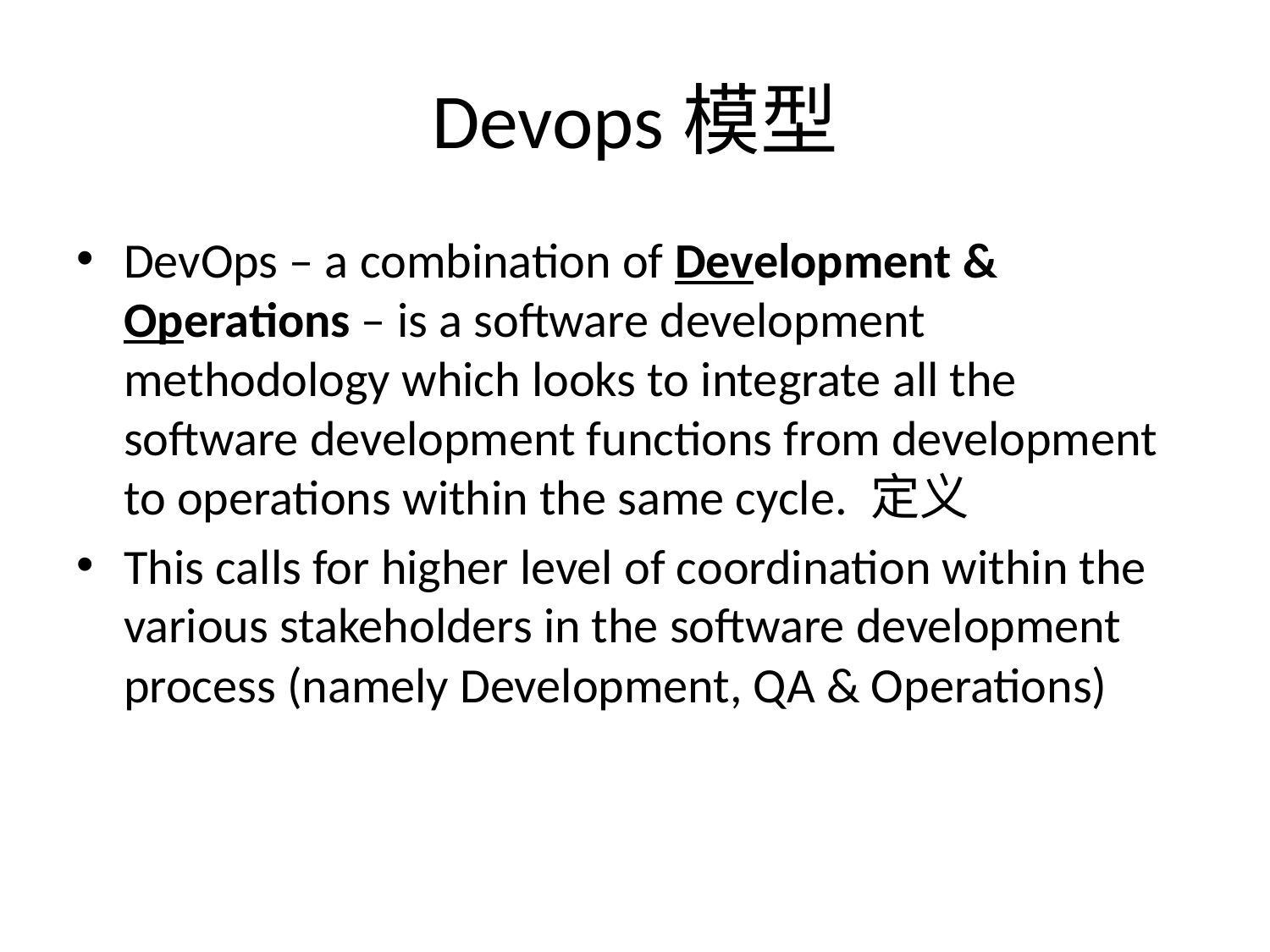

# Devops模型
DevOps – a combination of Development & Operations – is a software development methodology which looks to integrate all the software development functions from development to operations within the same cycle. 定义
This calls for higher level of coordination within the various stakeholders in the software development process (namely Development, QA & Operations)